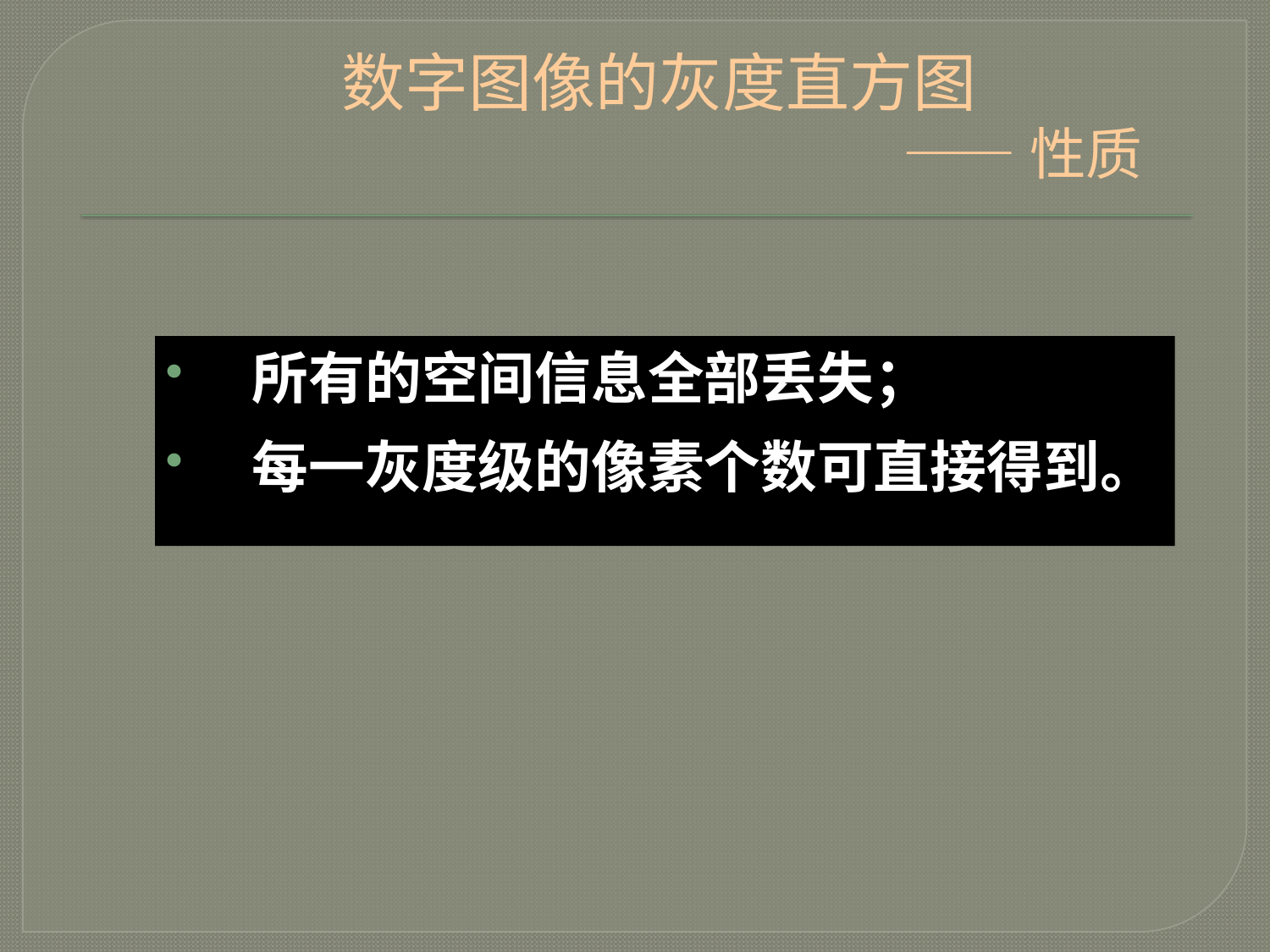

数字图像的灰度直方图
——性质
所有的空间信息全部丢失；

每一灰度级的像素个数可直接得到。